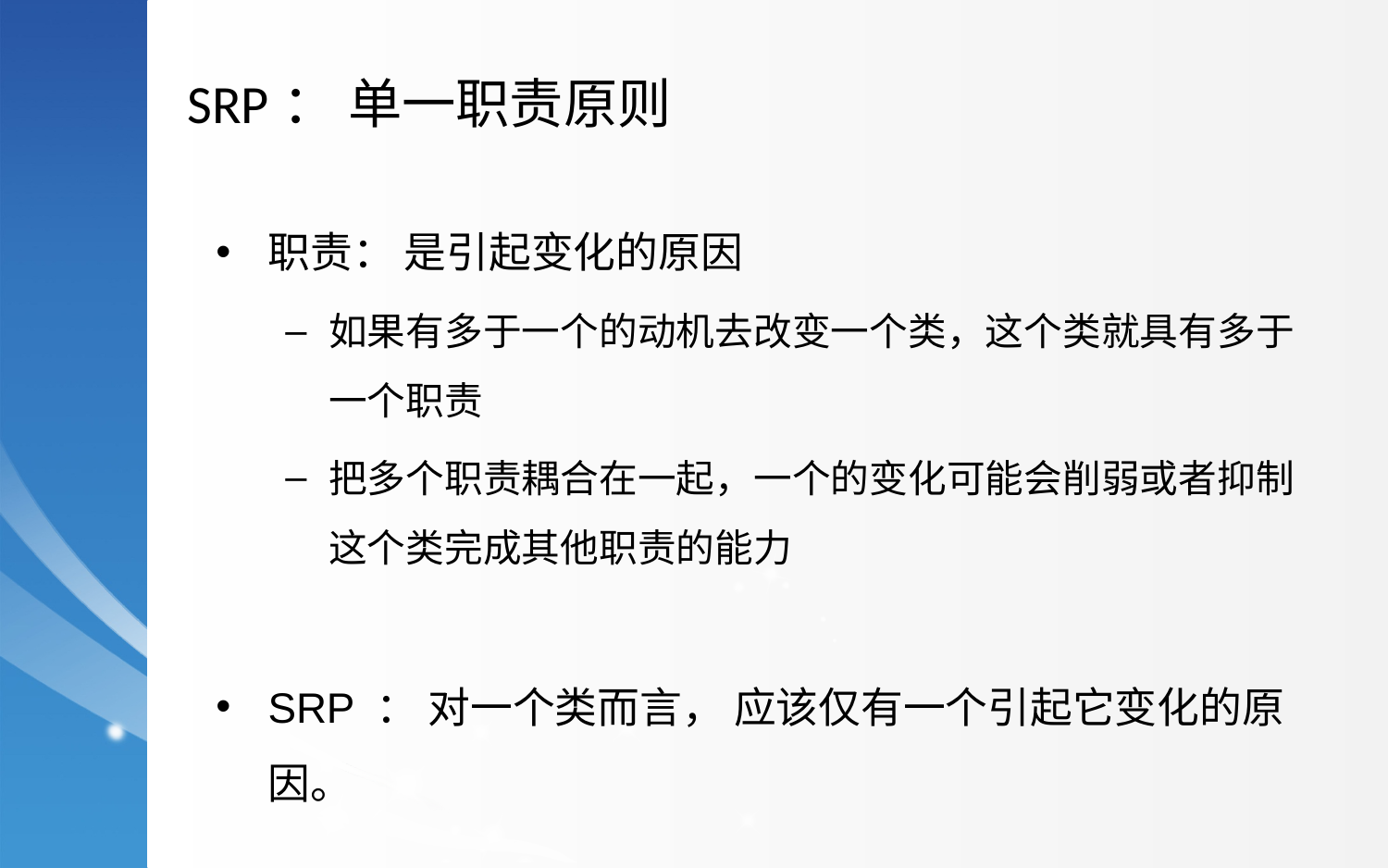

SRP： 单一职责原则

职责： 是引起变化的原因
如果有多于一个的动机去改变一个类，这个类就具有多于一个职责
把多个职责耦合在一起，一个的变化可能会削弱或者抑制这个类完成其他职责的能力

SRP ： 对一个类而言， 应该仅有一个引起它变化的原因。